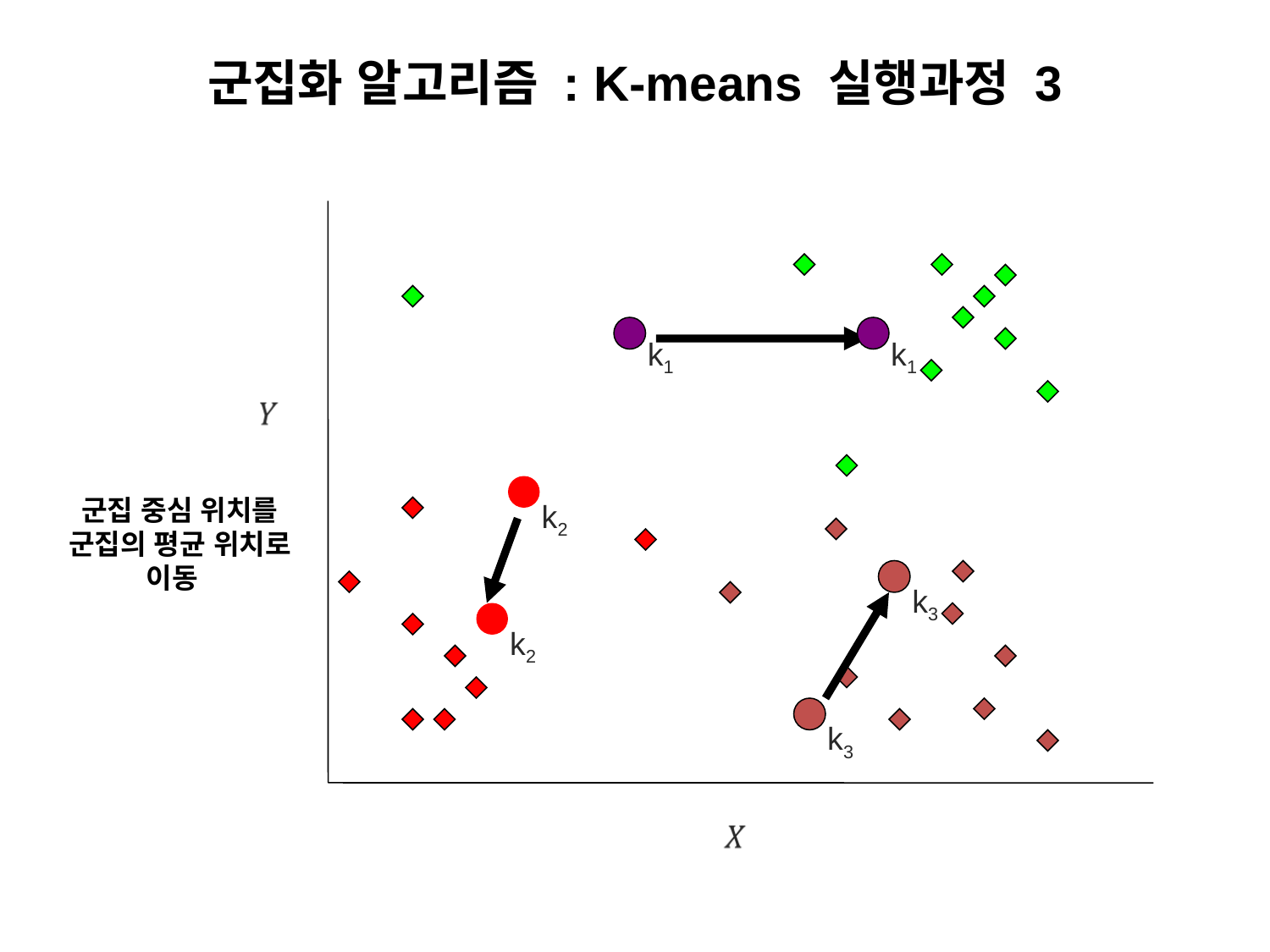

# 군집화 알고리즘 : K-means 실행과정 3

k1

k1

k2
군집 중심 위치를 군집의 평균 위치로 이동

k3

k2

k3